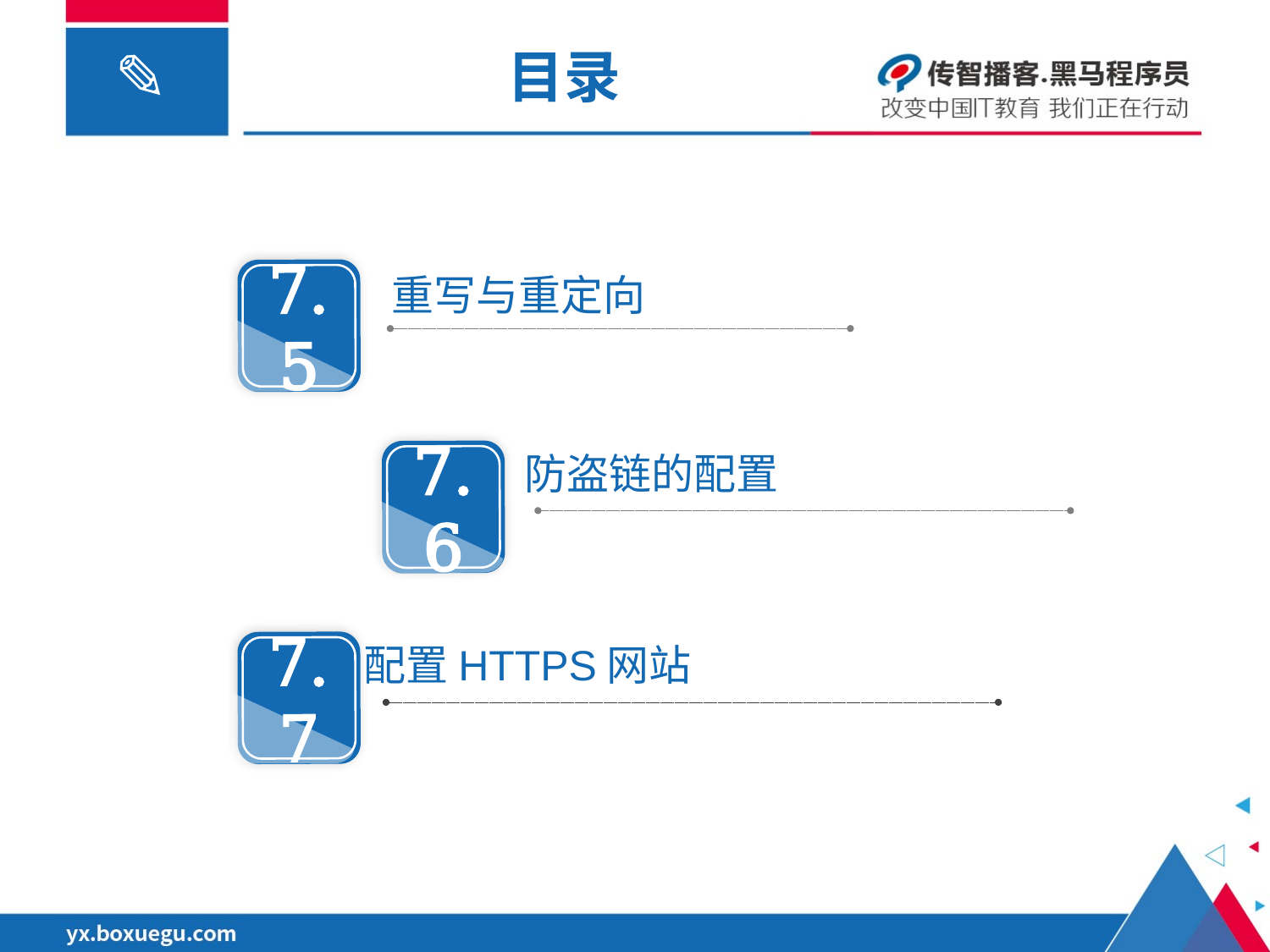

# 目录
7.5

重写与重定向
7.6

防盗链的配置
7.7

配置HTTPS网站